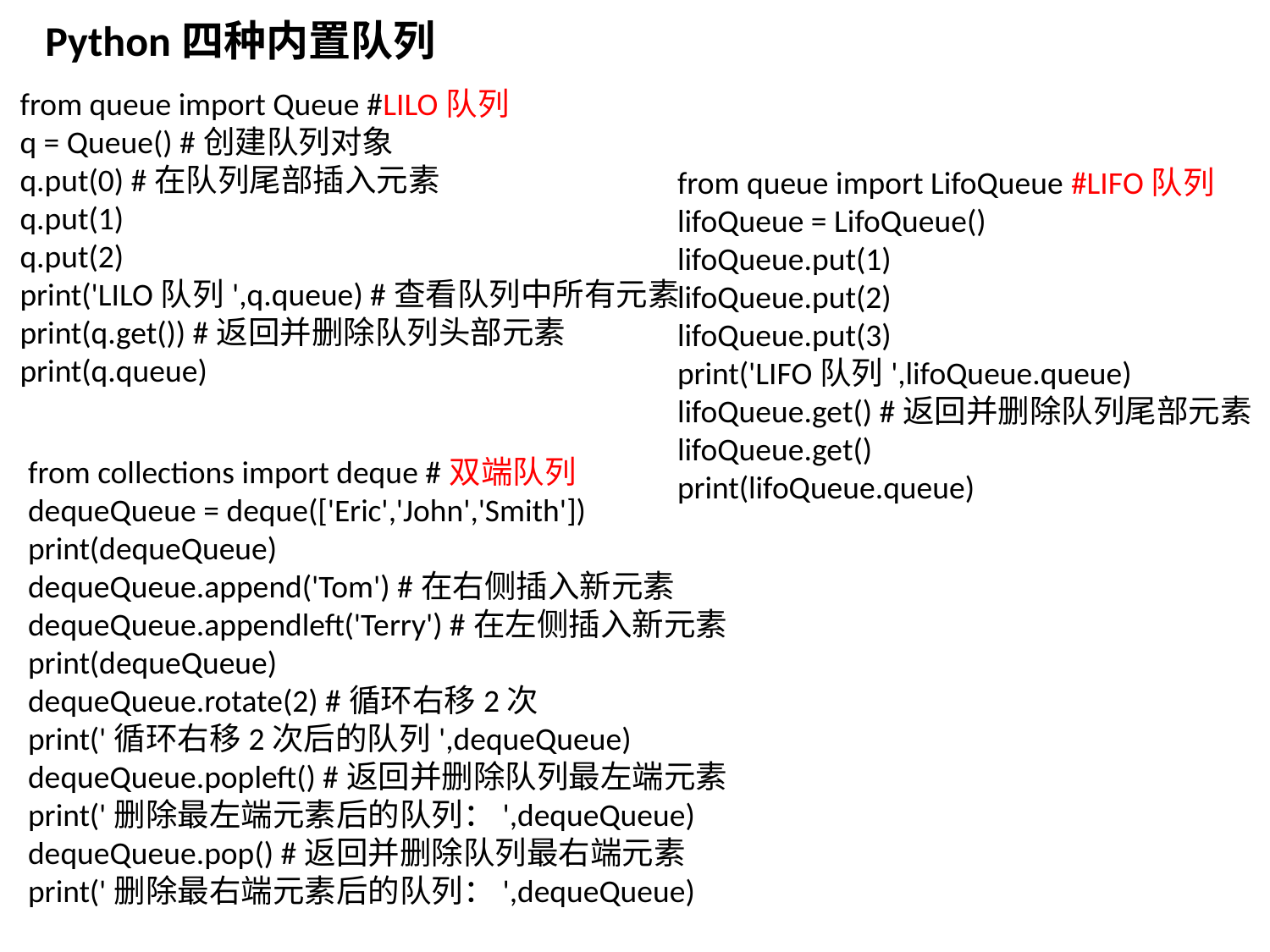

Python四种内置队列
from queue import Queue #LILO队列
q = Queue() #创建队列对象
q.put(0) #在队列尾部插入元素
q.put(1)
q.put(2)
print('LILO队列',q.queue) #查看队列中所有元素
print(q.get()) #返回并删除队列头部元素
print(q.queue)
from queue import LifoQueue #LIFO队列
lifoQueue = LifoQueue()
lifoQueue.put(1)
lifoQueue.put(2)
lifoQueue.put(3)
print('LIFO队列',lifoQueue.queue)
lifoQueue.get() #返回并删除队列尾部元素
lifoQueue.get()
print(lifoQueue.queue)
from collections import deque #双端队列
dequeQueue = deque(['Eric','John','Smith'])
print(dequeQueue)
dequeQueue.append('Tom') #在右侧插入新元素
dequeQueue.appendleft('Terry') #在左侧插入新元素
print(dequeQueue)
dequeQueue.rotate(2) #循环右移2次
print('循环右移2次后的队列',dequeQueue)
dequeQueue.popleft() #返回并删除队列最左端元素
print('删除最左端元素后的队列：',dequeQueue)
dequeQueue.pop() #返回并删除队列最右端元素
print('删除最右端元素后的队列：',dequeQueue)